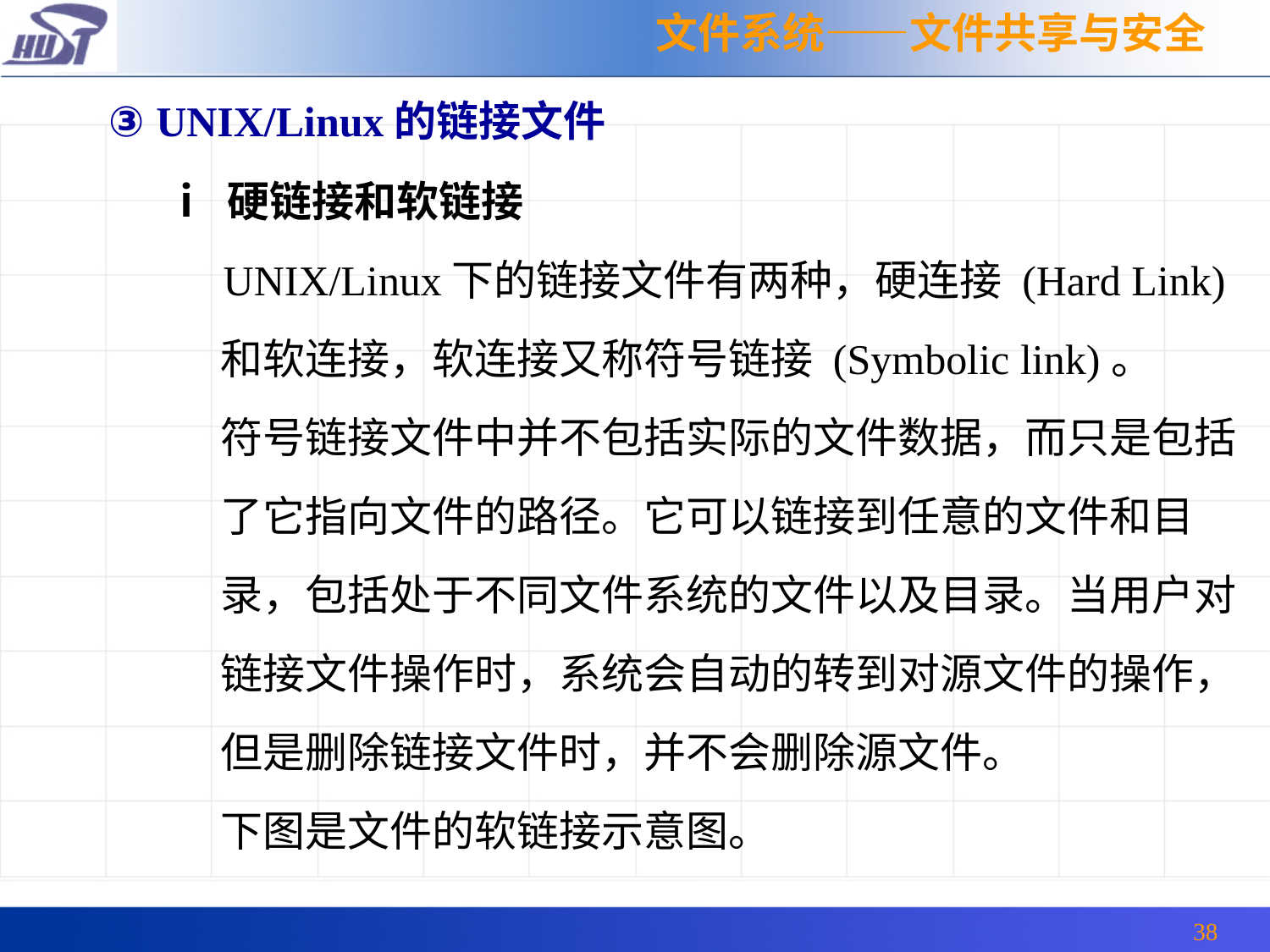

文件系统——文件共享与安全
③ UNIX/Linux的链接文件
    ⅰ 硬链接和软链接
          UNIX/Linux下的链接文件有两种，硬连接 (Hard Link)
        和软连接，软连接又称符号链接 (Symbolic link)。
        符号链接文件中并不包括实际的文件数据，而只是包括
        了它指向文件的路径。它可以链接到任意的文件和目
        录，包括处于不同文件系统的文件以及目录。当用户对
        链接文件操作时，系统会自动的转到对源文件的操作，
        但是删除链接文件时，并不会删除源文件。
        下图是文件的软链接示意图。
38